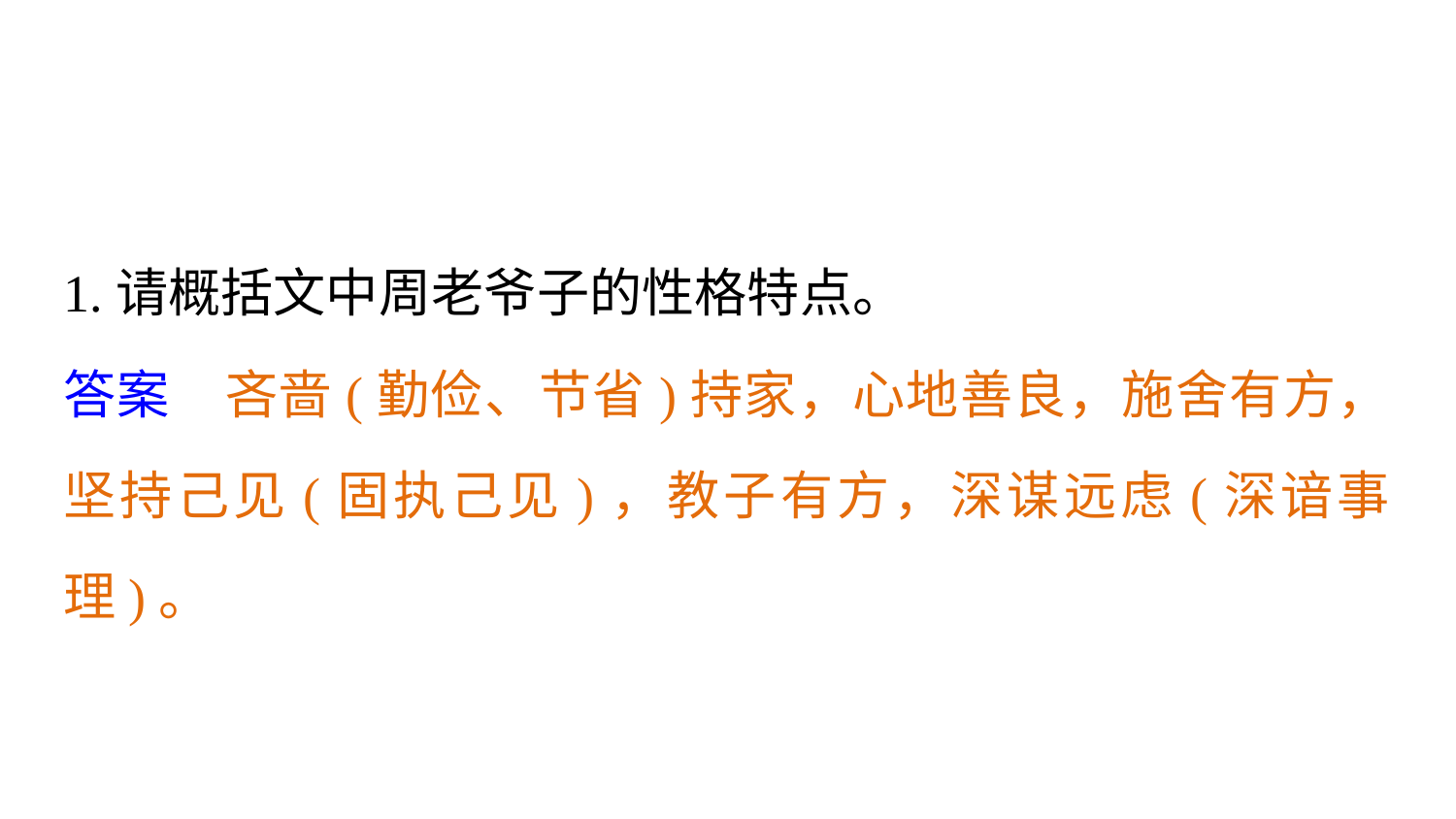

1.请概括文中周老爷子的性格特点。
答案　吝啬(勤俭、节省)持家，心地善良，施舍有方，坚持己见(固执己见)，教子有方，深谋远虑(深谙事理)。